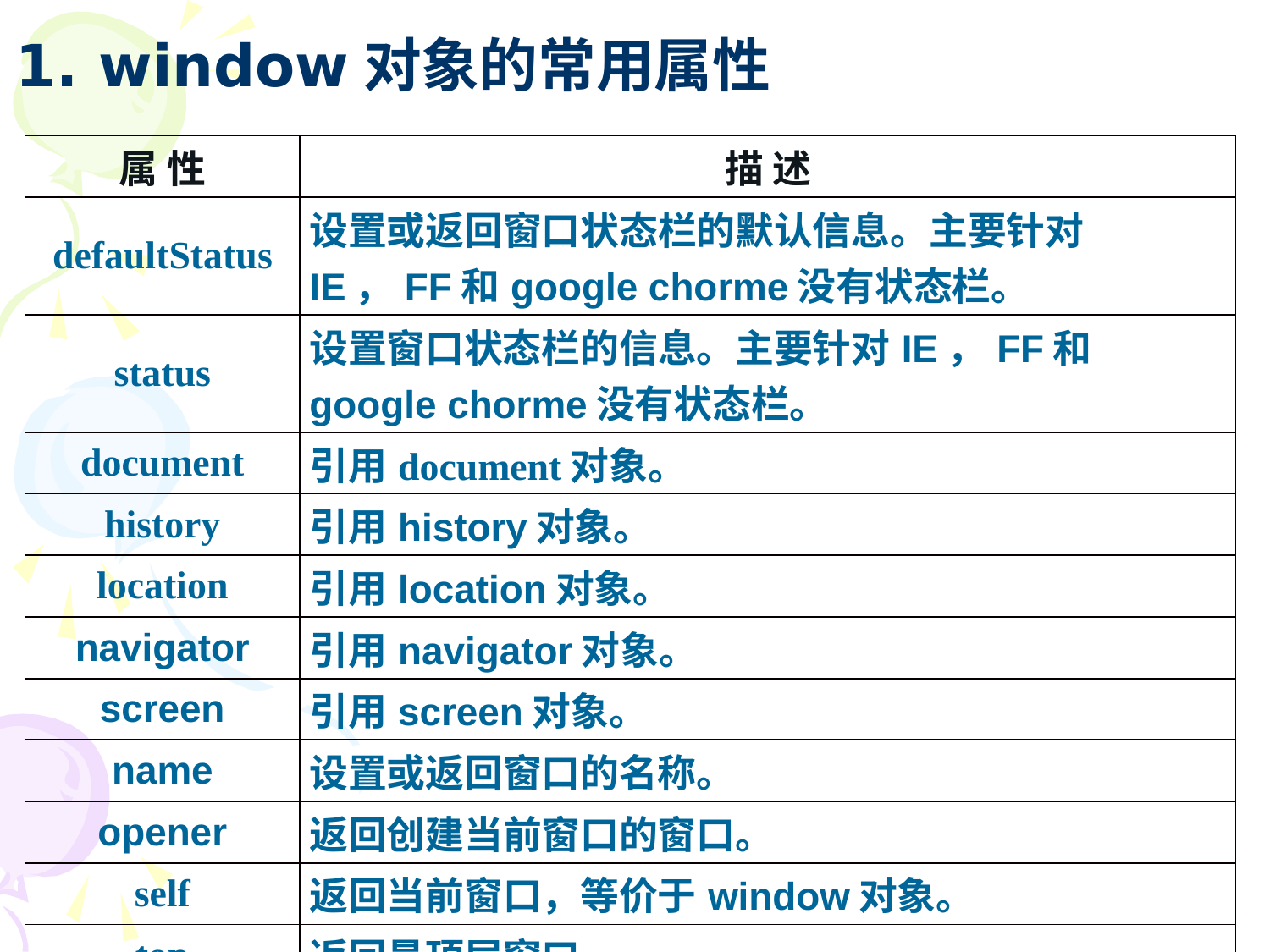

# 1. window对象的常用属性
| 属 性 | 描 述 |
| --- | --- |
| defaultStatus | 设置或返回窗口状态栏的默认信息。主要针对IE，FF和google chorme没有状态栏。 |
| status | 设置窗口状态栏的信息。主要针对IE，FF和google chorme没有状态栏。 |
| document | 引用document对象。 |
| history | 引用history对象。 |
| location | 引用location对象。 |
| navigator | 引用navigator对象。 |
| screen | 引用screen对象。 |
| name | 设置或返回窗口的名称。 |
| opener | 返回创建当前窗口的窗口。 |
| self | 返回当前窗口，等价于window对象。 |
| top | 返回最顶层窗口。 |
| parent | 返回当前窗口的父窗口。 |